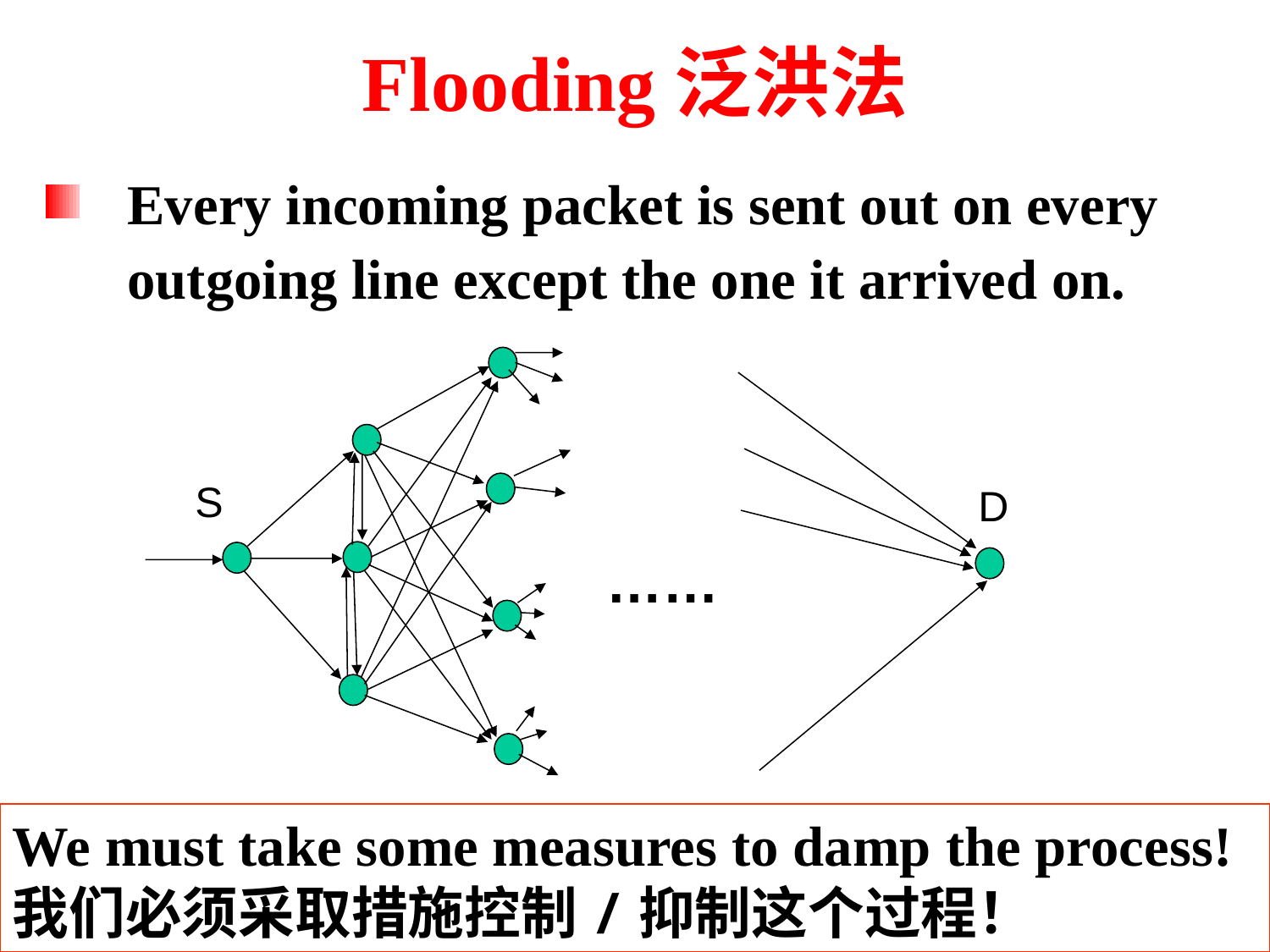

# Flooding泛洪法
Every incoming packet is sent out on every outgoing line except the one it arrived on.

S
D

……

We must take some measures to damp the process!我们必须采取措施控制/抑制这个过程！

The Network Layer
11